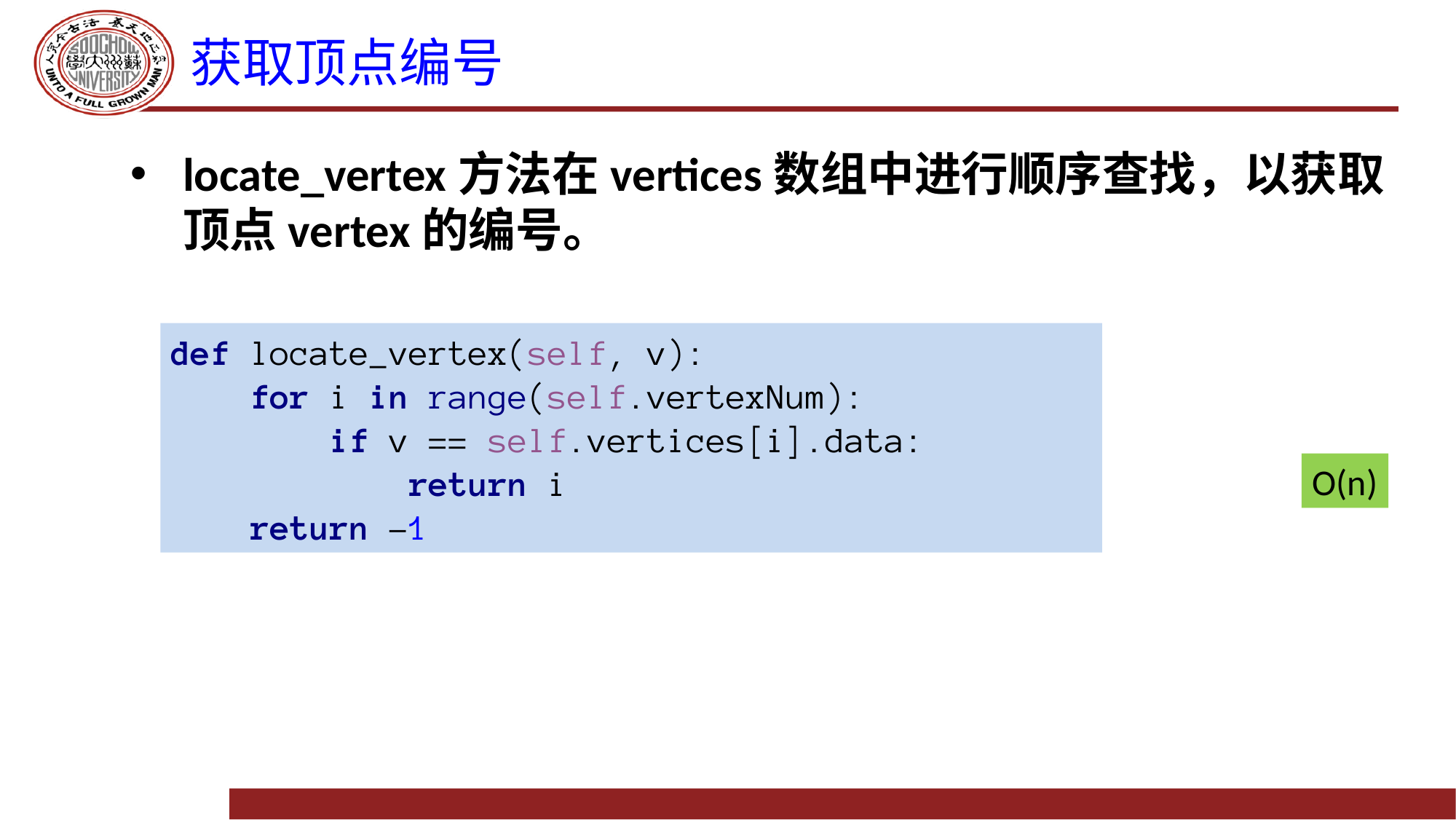

# 获取顶点编号
locate_vertex方法在vertices数组中进行顺序查找，以获取顶点vertex的编号。
def locate_vertex(self, v):
    for i in range(self.vertexNum):
        if v == self.vertices[i].data:
            return i
    return -1
O(n)